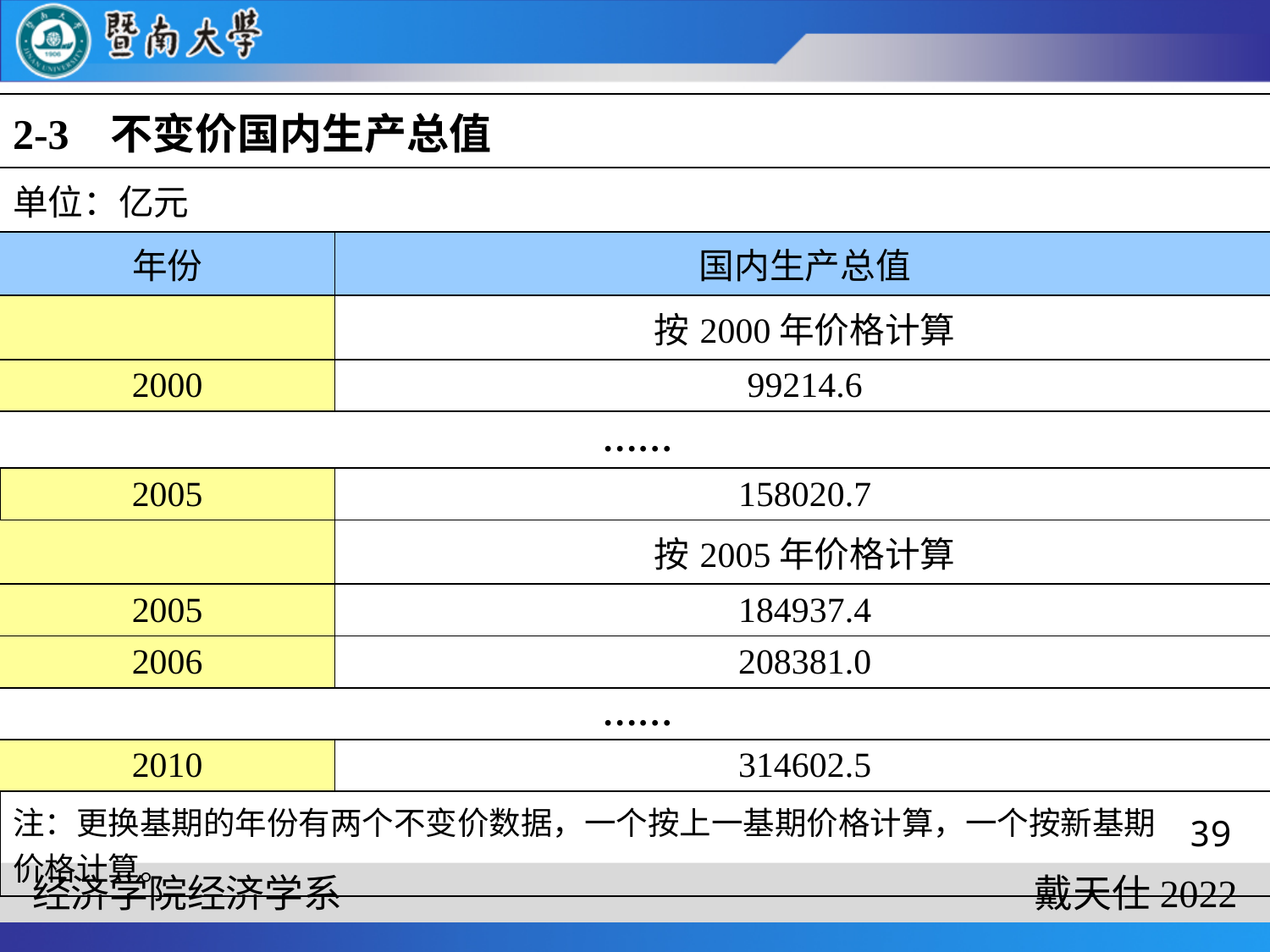

| 2-3 不变价国内生产总值 |  |
| --- | --- |
| 单位：亿元 |  |
| 年份 | 国内生产总值 |
|  | 按2000年价格计算 |
| 2000 | 99214.6 |
| …… |  |
| 2005 | 158020.7 |
|  | 按2005年价格计算 |
| 2005 | 184937.4 |
| 2006 | 208381.0 |
| …… |  |
| 2010 | 314602.5 |
| 注：更换基期的年份有两个不变价数据，一个按上一基期价格计算，一个按新基期 价格计算。 |  |
39